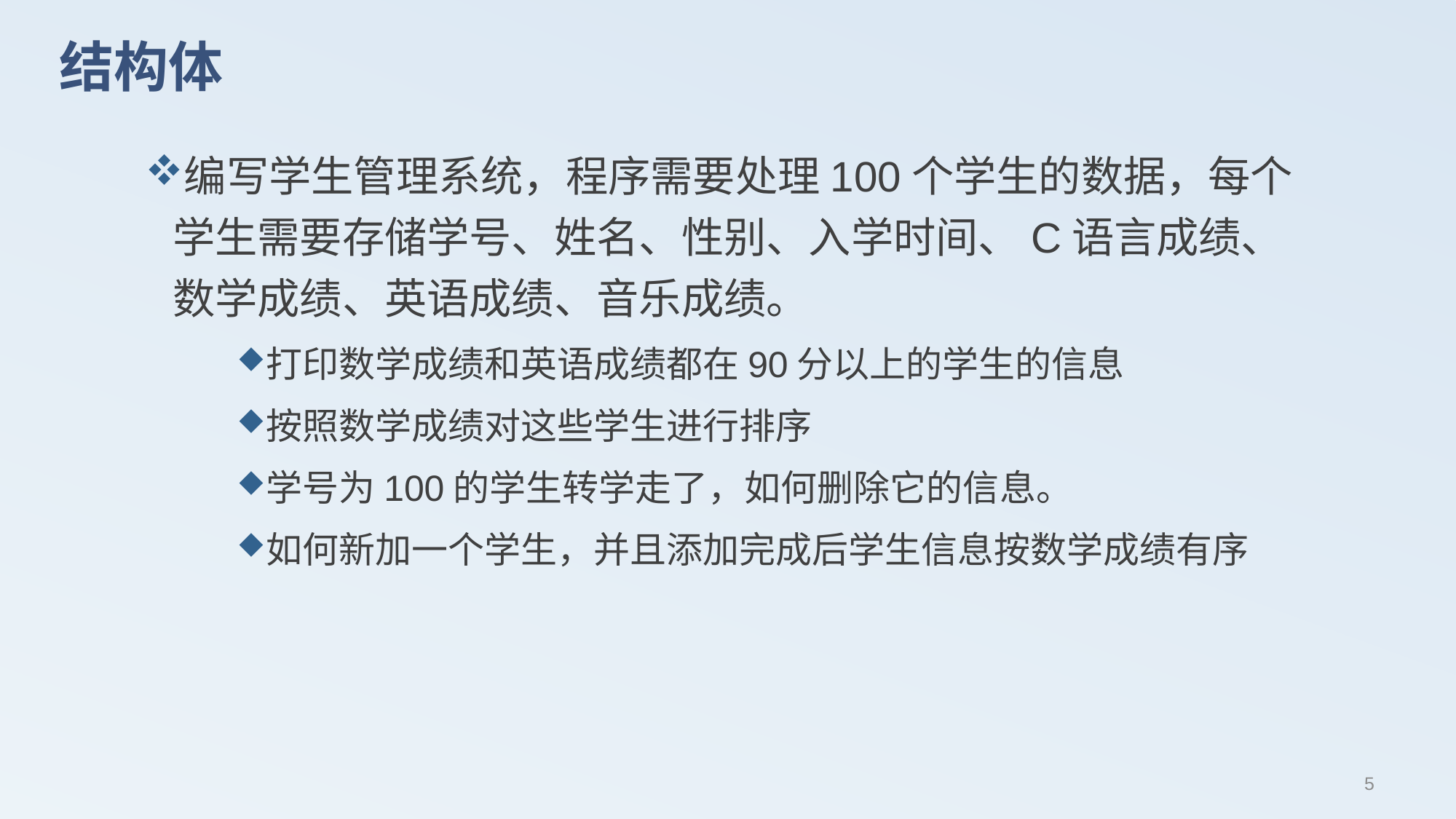

# 结构体
编写学生管理系统，程序需要处理100个学生的数据，每个学生需要存储学号、姓名、性别、入学时间、C语言成绩、数学成绩、英语成绩、音乐成绩。
打印数学成绩和英语成绩都在90分以上的学生的信息
按照数学成绩对这些学生进行排序
学号为100的学生转学走了，如何删除它的信息。
如何新加一个学生，并且添加完成后学生信息按数学成绩有序